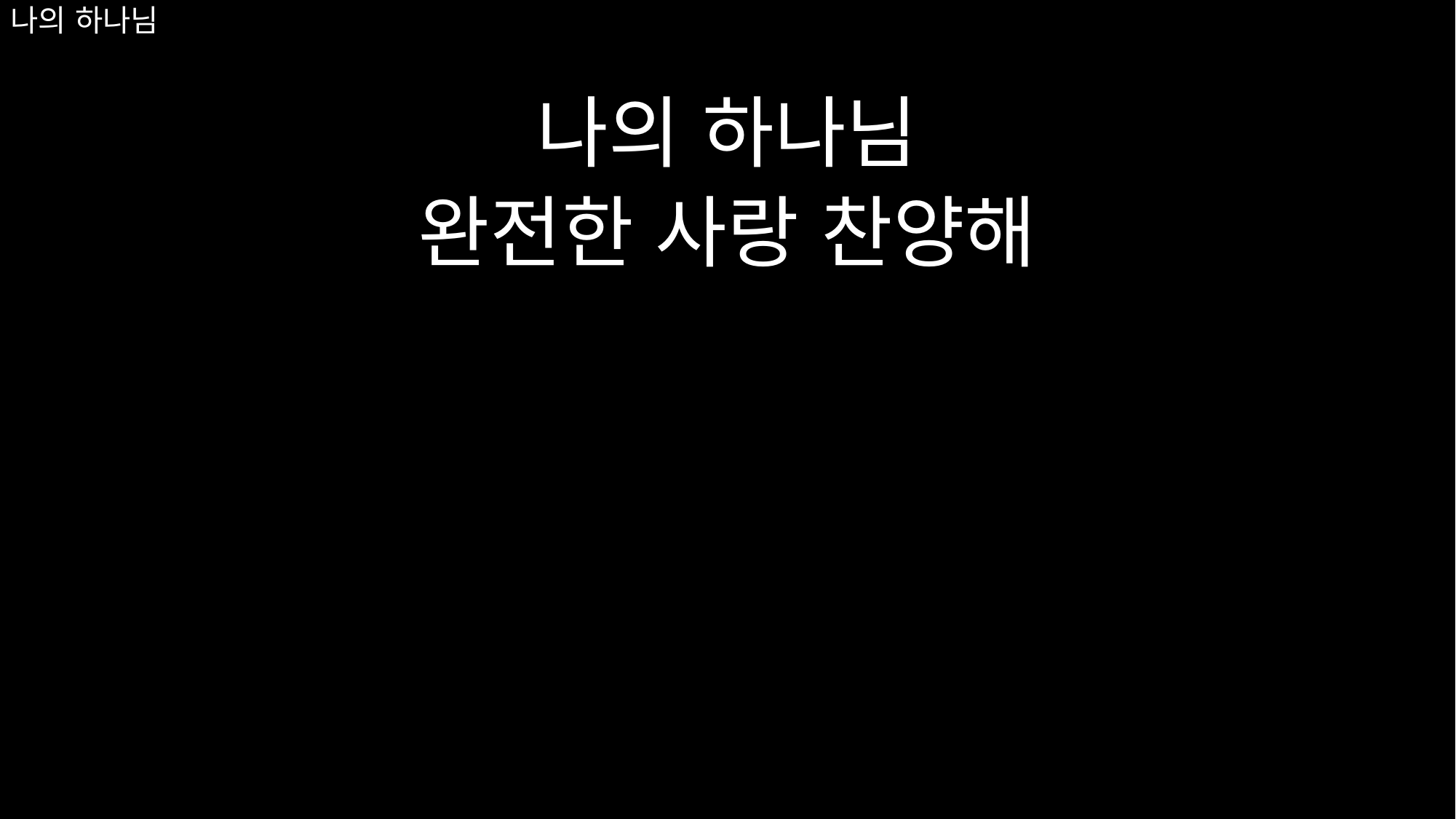

# 나의 하나님
나의 하나님
완전한 사랑 찬양해